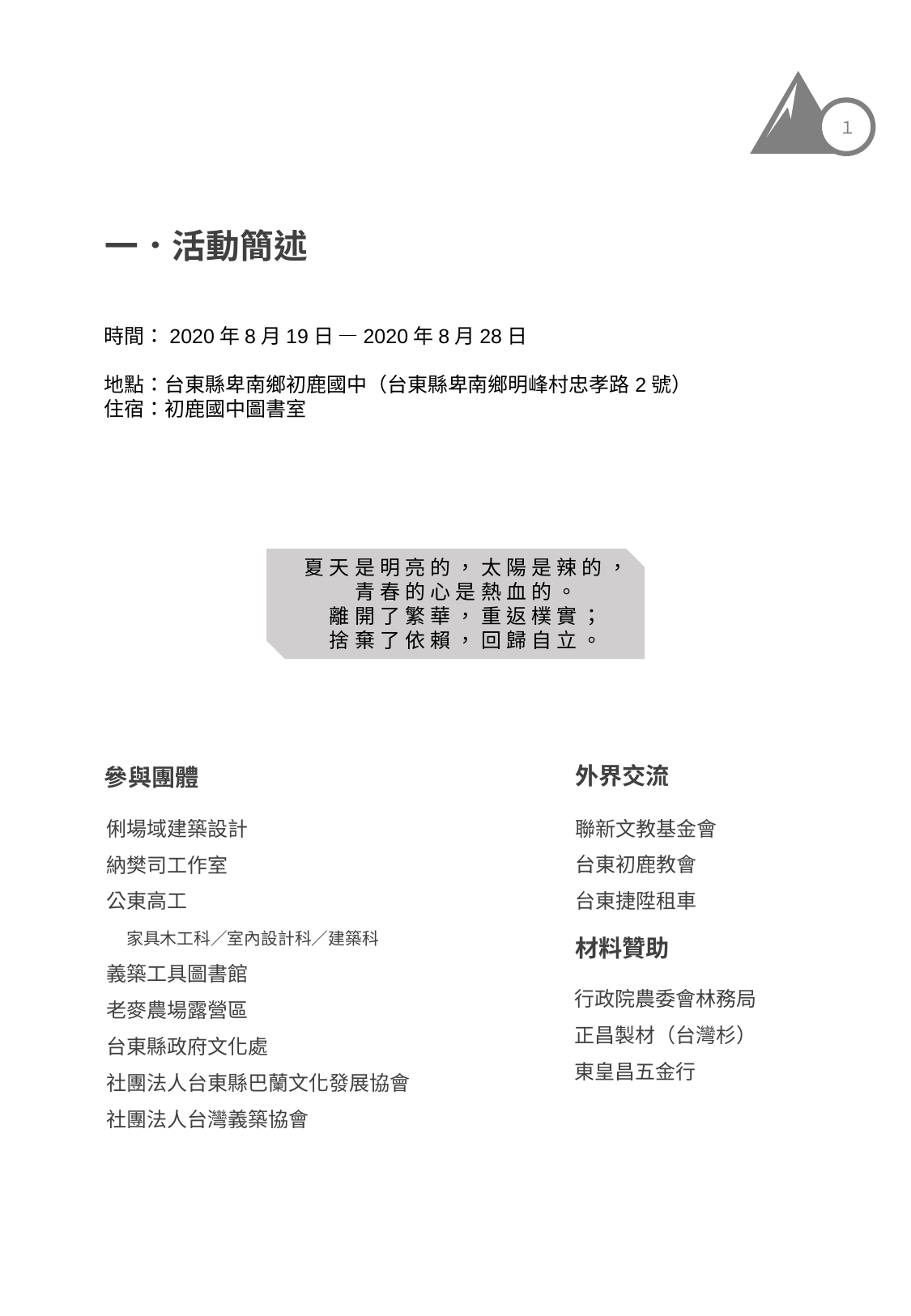

１
一．活動簡述
時間：2020年8月19日 —2020年8月28日

地點：台東縣卑南鄉初鹿國中（台東縣卑南鄉明峰村忠孝路2號）
住宿：初鹿國中圖書室

夏天是明亮的，太陽是辣的，
青春的心是熱血的。
離開了繁華，重返樸實；
捨棄了依賴，回歸自立。
外界交流
參與團體
聯新文教基金會
台東初鹿教會
台東捷陞租車

俐場域建築設計
納樊司工作室
公東高工
　家具木工科／室內設計科／建築科
義築工具圖書館
老麥農場露營區
台東縣政府文化處
社團法人台東縣巴蘭文化發展協會
社團法人台灣義築協會
材料贊助
行政院農委會林務局
正昌製材（台灣杉）
東皇昌五金行